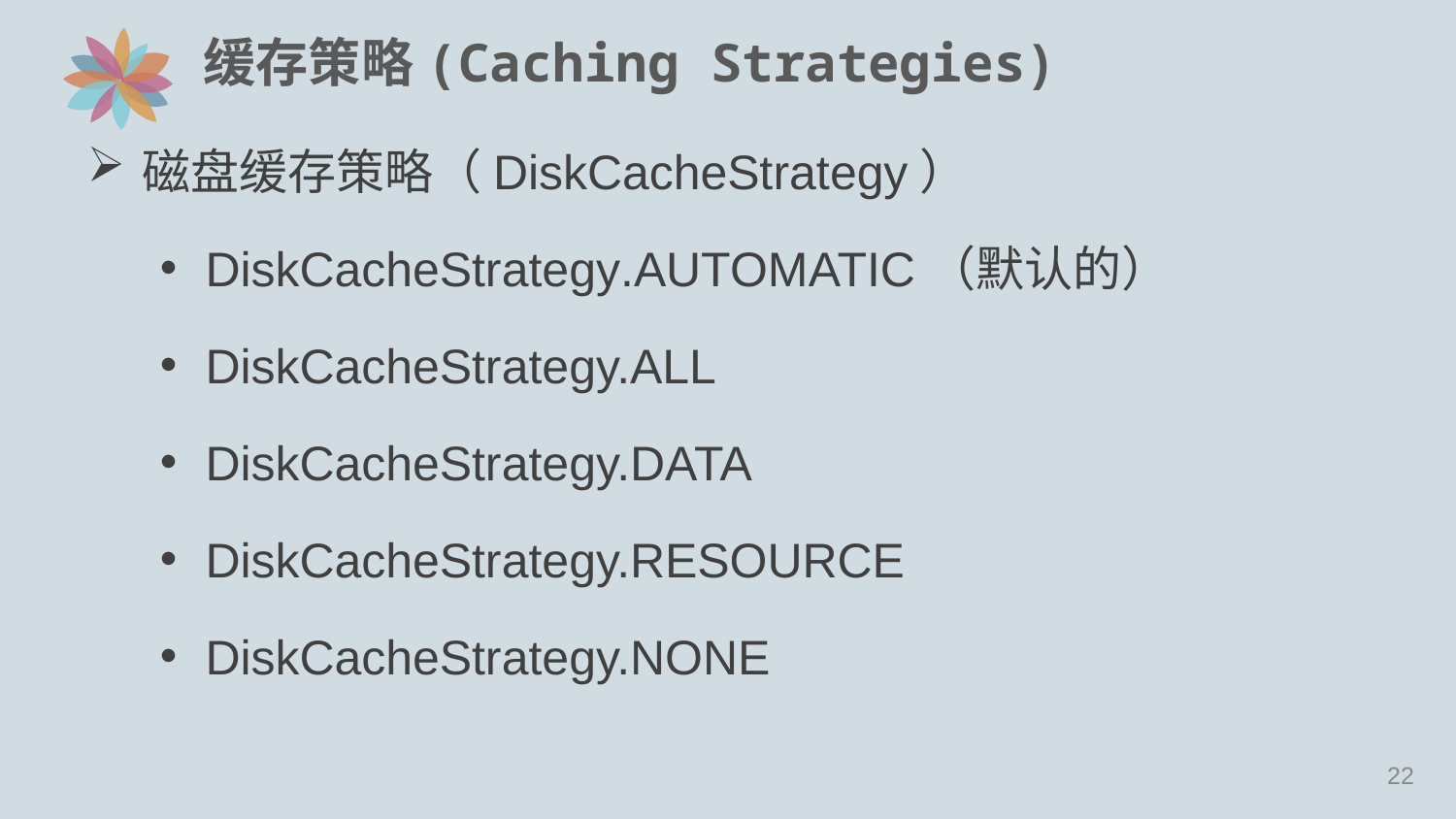

# 缓存策略(Caching Strategies)
磁盘缓存策略（DiskCacheStrategy）
DiskCacheStrategy.AUTOMATIC（默认的）
DiskCacheStrategy.ALL
DiskCacheStrategy.DATA
DiskCacheStrategy.RESOURCE
DiskCacheStrategy.NONE

22